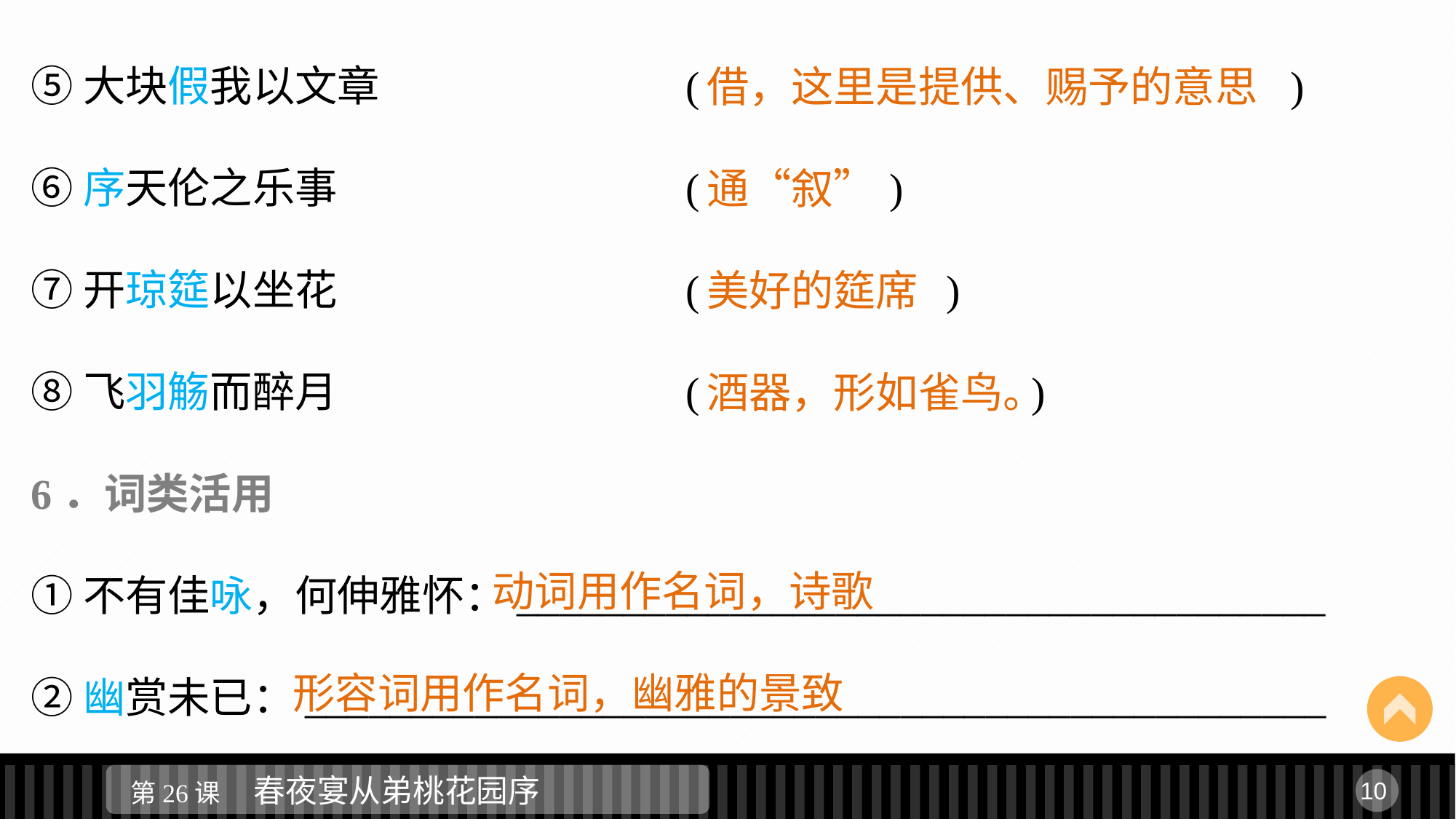

⑤大块假我以文章			(                                      　　　　)
⑥序天伦之乐事				(　　　　)
⑦开琼筵以坐花				(　　　　      )
⑧飞羽觞而醉月				(　　　　               )
6．词类活用
①不有佳咏，何伸雅怀：______________________________________
②幽赏未已：________________________________________________
借，这里是提供、赐予的意思
通“叙”
美好的筵席
酒器，形如雀鸟。
                    动词用作名词，诗歌
形容词用作名词，幽雅的景致